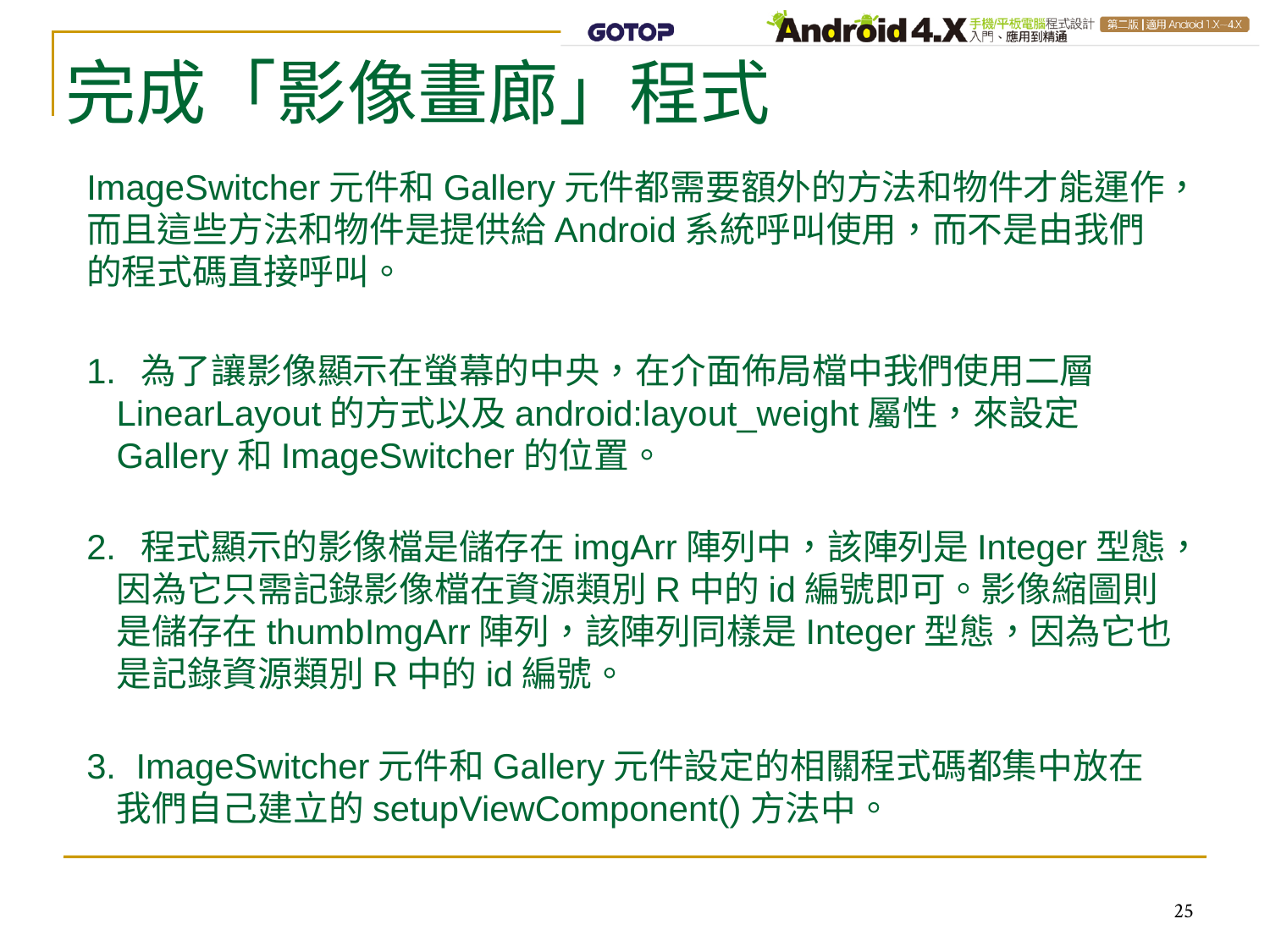

# 完成「影像畫廊」程式
ImageSwitcher元件和Gallery元件都需要額外的方法和物件才能運作，而且這些方法和物件是提供給Android系統呼叫使用，而不是由我們的程式碼直接呼叫。

  為了讓影像顯示在螢幕的中央，在介面佈局檔中我們使用二層LinearLayout的方式以及android:layout_weight屬性，來設定Gallery和ImageSwitcher的位置。
  程式顯示的影像檔是儲存在imgArr陣列中，該陣列是Integer型態，因為它只需記錄影像檔在資源類別R中的id編號即可。影像縮圖則是儲存在thumbImgArr陣列，該陣列同樣是Integer型態，因為它也是記錄資源類別R中的id編號。
  ImageSwitcher元件和Gallery元件設定的相關程式碼都集中放在我們自己建立的setupViewComponent()方法中。
25